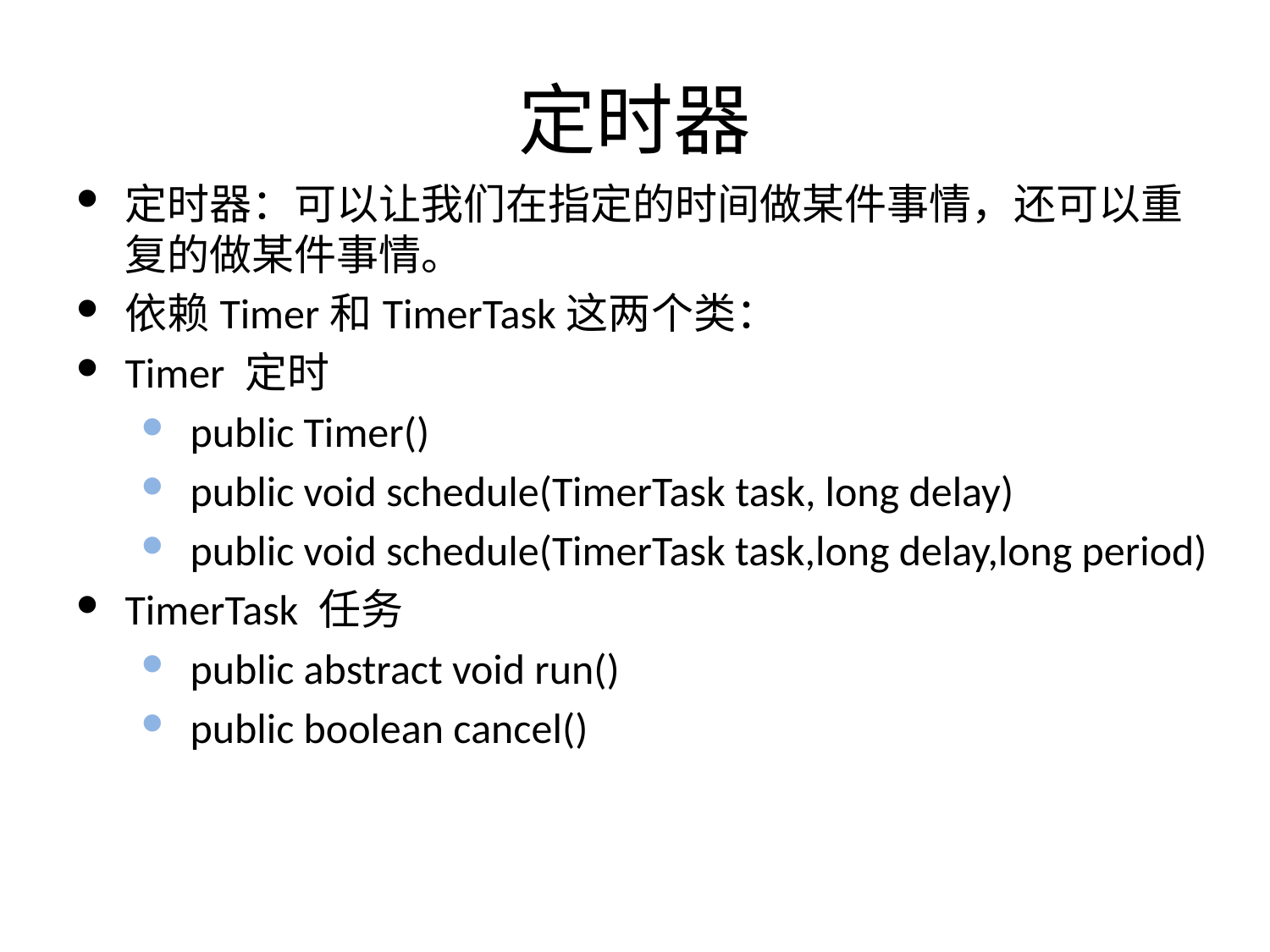

# 定时器
定时器：可以让我们在指定的时间做某件事情，还可以重复的做某件事情。
依赖Timer和TimerTask这两个类：
Timer 定时
public Timer()
public void schedule(TimerTask task, long delay)
public void schedule(TimerTask task,long delay,long period)
TimerTask 任务
public abstract void run()
public boolean cancel()